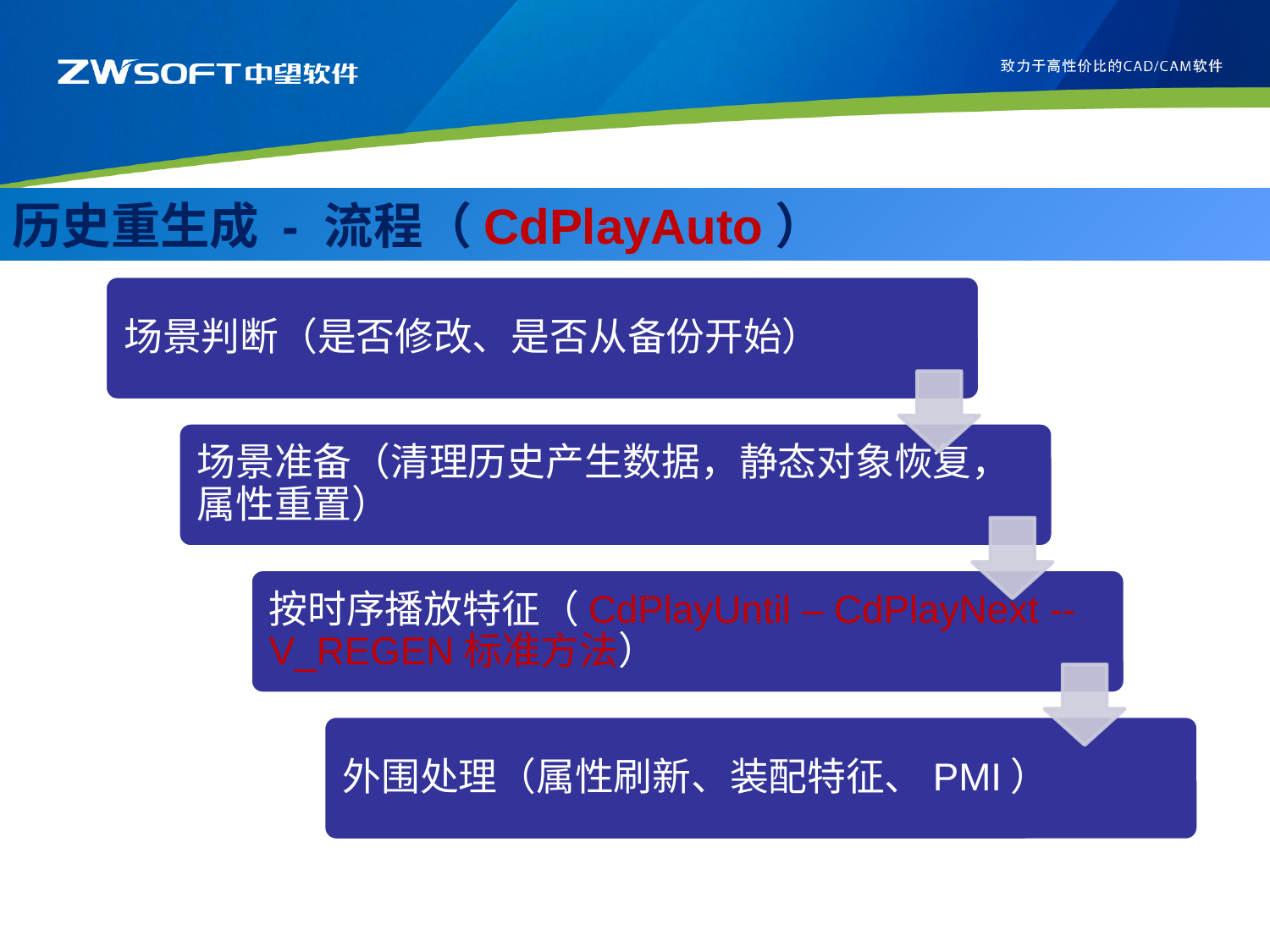

历史重生成 - 流程（CdPlayAuto）
场景判断（是否修改、是否从备份开始）
场景准备（清理历史产生数据，静态对象恢复，属性重置）
按时序播放特征（CdPlayUntil – CdPlayNext -- V_REGEN标准方法）
外围处理（属性刷新、装配特征、PMI）